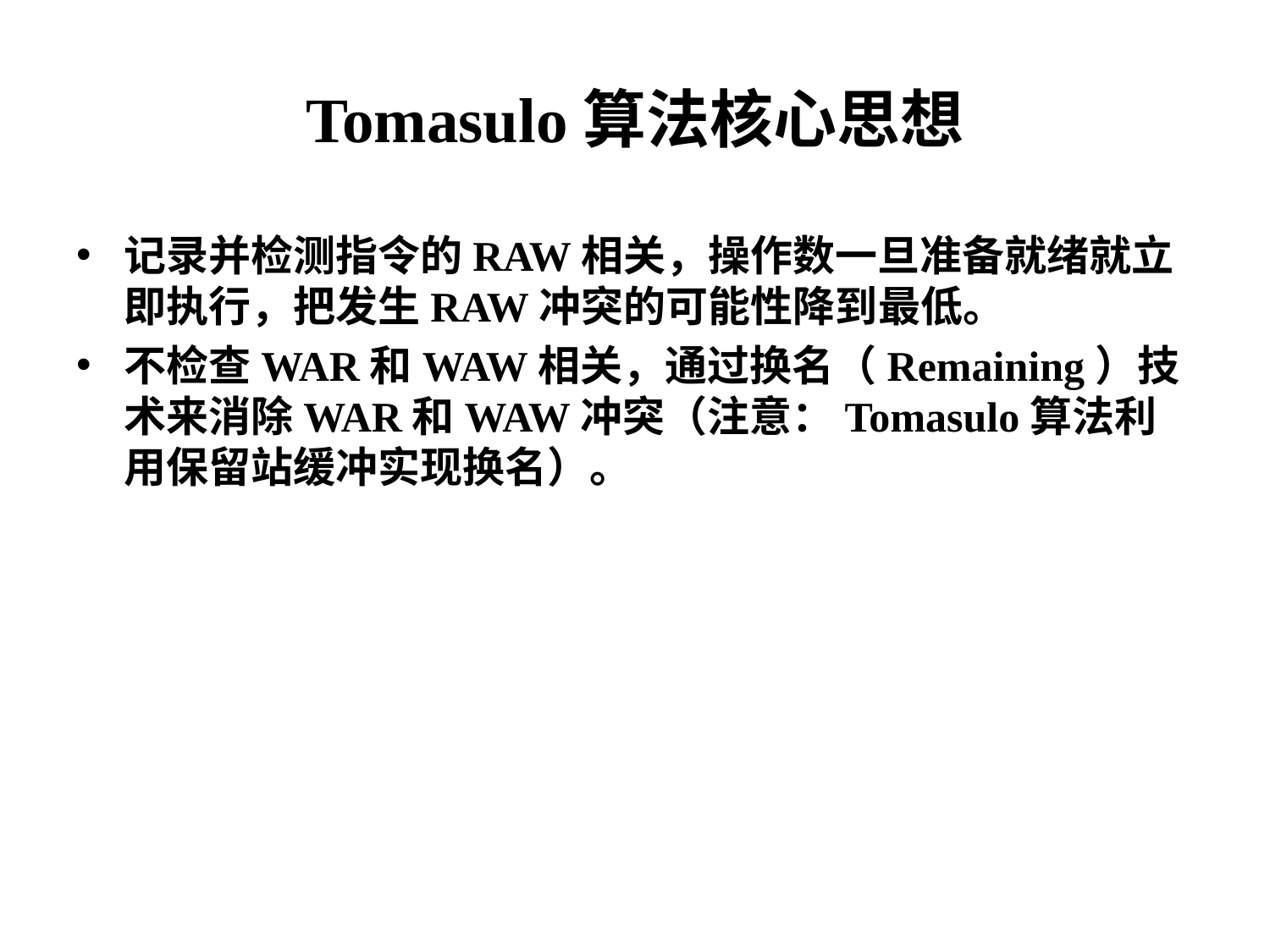

Tomasulo算法核心思想
记录并检测指令的RAW相关，操作数一旦准备就绪就立即执行，把发生RAW冲突的可能性降到最低。
不检查WAR和WAW相关，通过换名（Remaining）技术来消除WAR和WAW冲突（注意：Tomasulo算法利用保留站缓冲实现换名）。